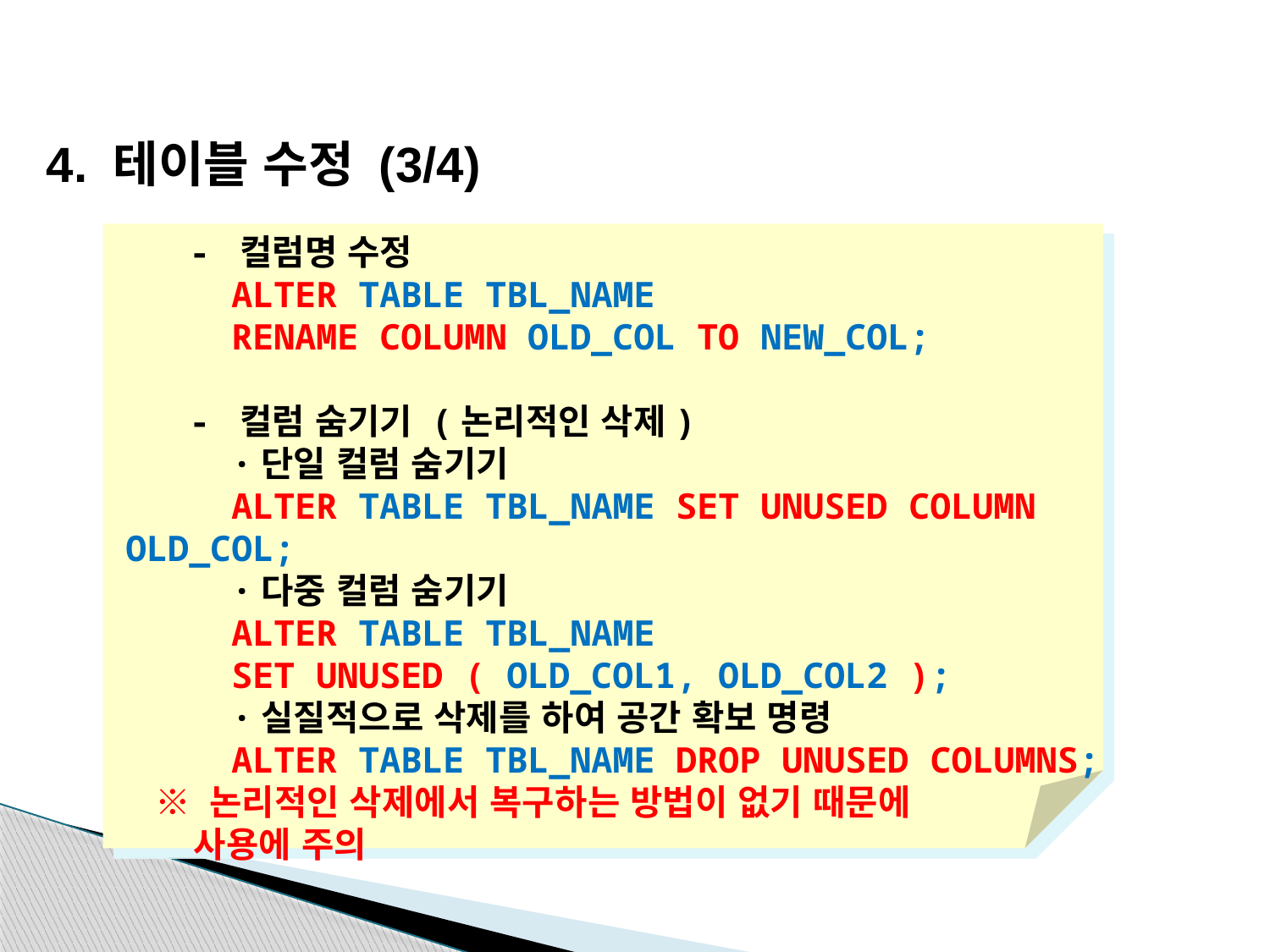

4. 테이블 수정 (3/4)
   - 컬럼명 수정
     ALTER TABLE TBL_NAME
     RENAME COLUMN OLD_COL TO NEW_COL;

   - 컬럼 숨기기 (논리적인 삭제)
     ·단일 컬럼 숨기기
     ALTER TABLE TBL_NAME SET UNUSED COLUMN OLD_COL;
     ·다중 컬럼 숨기기
     ALTER TABLE TBL_NAME
     SET UNUSED ( OLD_COL1, OLD_COL2 );
     ·실질적으로 삭제를 하여 공간 확보 명령
     ALTER TABLE TBL_NAME DROP UNUSED COLUMNS;
   ※ 논리적인 삭제에서 복구하는 방법이 없기 때문에
      사용에 주의